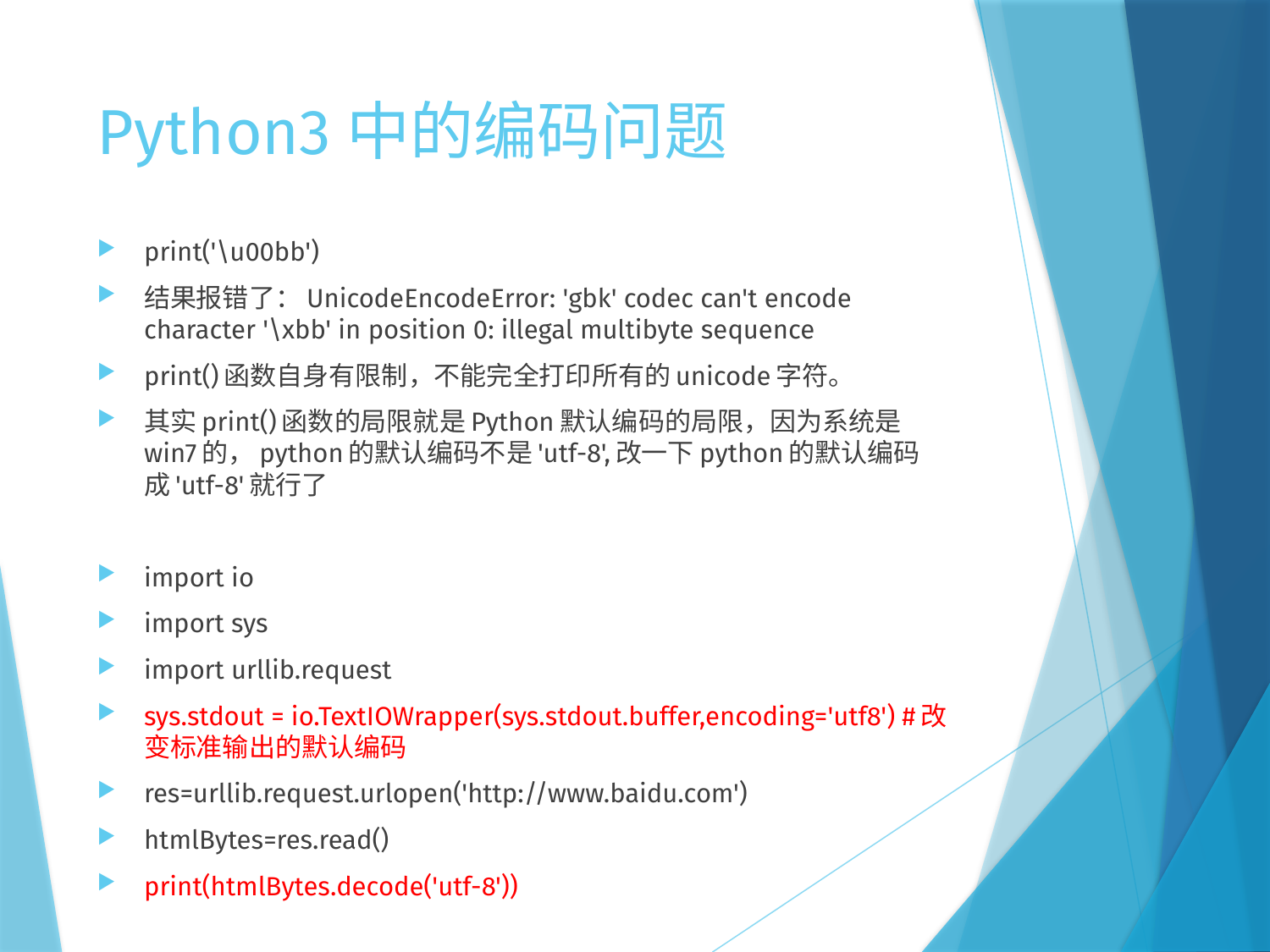

# Python3中的编码问题
print('\u00bb')
结果报错了：UnicodeEncodeError: 'gbk' codec can't encode character '\xbb' in position 0: illegal multibyte sequence
print()函数自身有限制，不能完全打印所有的unicode字符。
其实print()函数的局限就是Python默认编码的局限，因为系统是win7的，python的默认编码不是'utf-8',改一下python的默认编码成'utf-8'就行了

import io
import sys
import urllib.request
sys.stdout = io.TextIOWrapper(sys.stdout.buffer,encoding='utf8') #改变标准输出的默认编码
res=urllib.request.urlopen('http://www.baidu.com')
htmlBytes=res.read()
print(htmlBytes.decode('utf-8'))